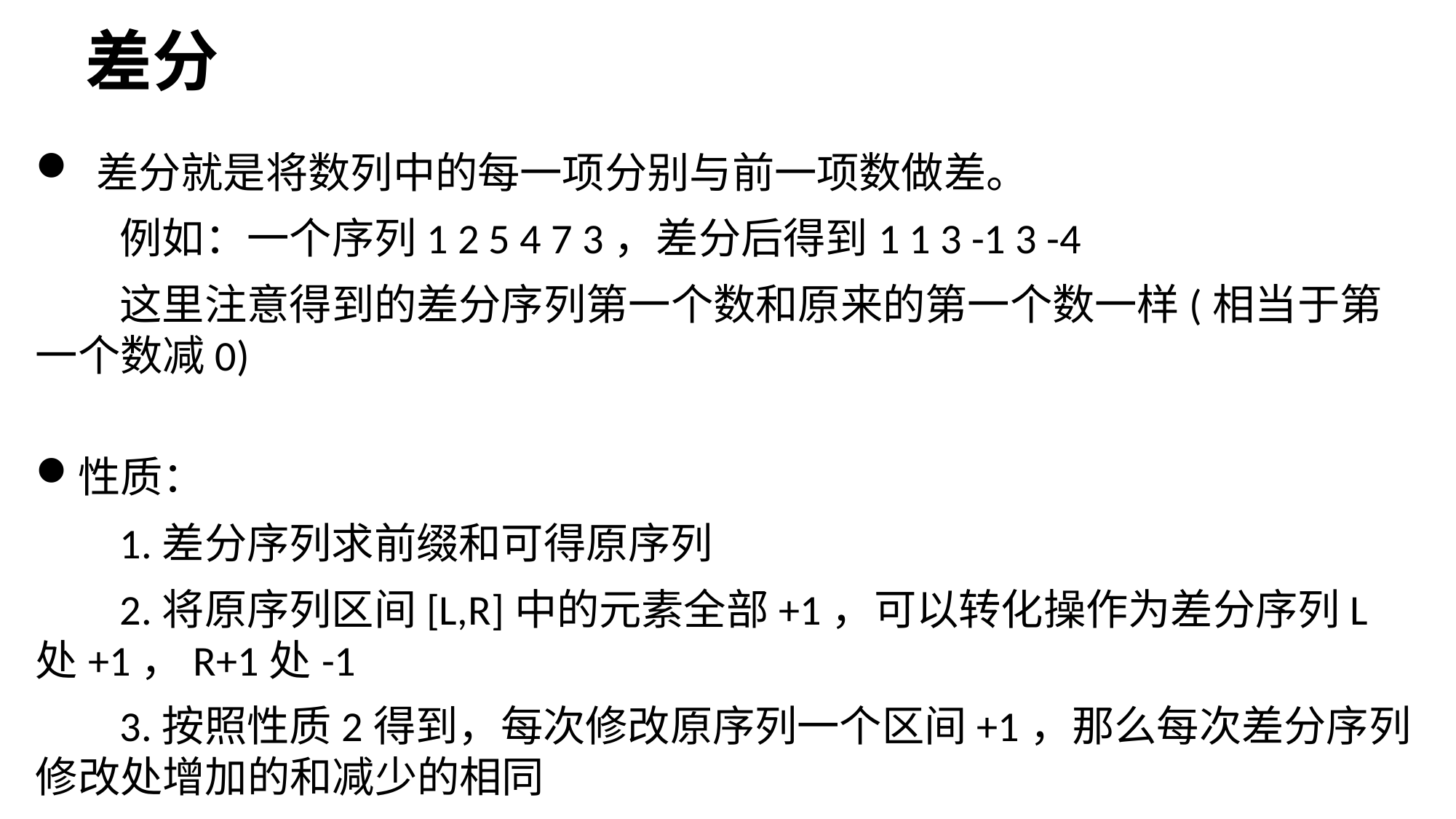

# 差分
差分就是将数列中的每一项分别与前一项数做差。
例如：一个序列1 2 5 4 7 3，差分后得到1 1 3 -1 3 -4
这里注意得到的差分序列第一个数和原来的第一个数一样(相当于第一个数减0)

性质：
1.差分序列求前缀和可得原序列
2.将原序列区间[L,R]中的元素全部+1，可以转化操作为差分序列L处+1，R+1处-1
3.按照性质2得到，每次修改原序列一个区间+1，那么每次差分序列修改处增加的和减少的相同